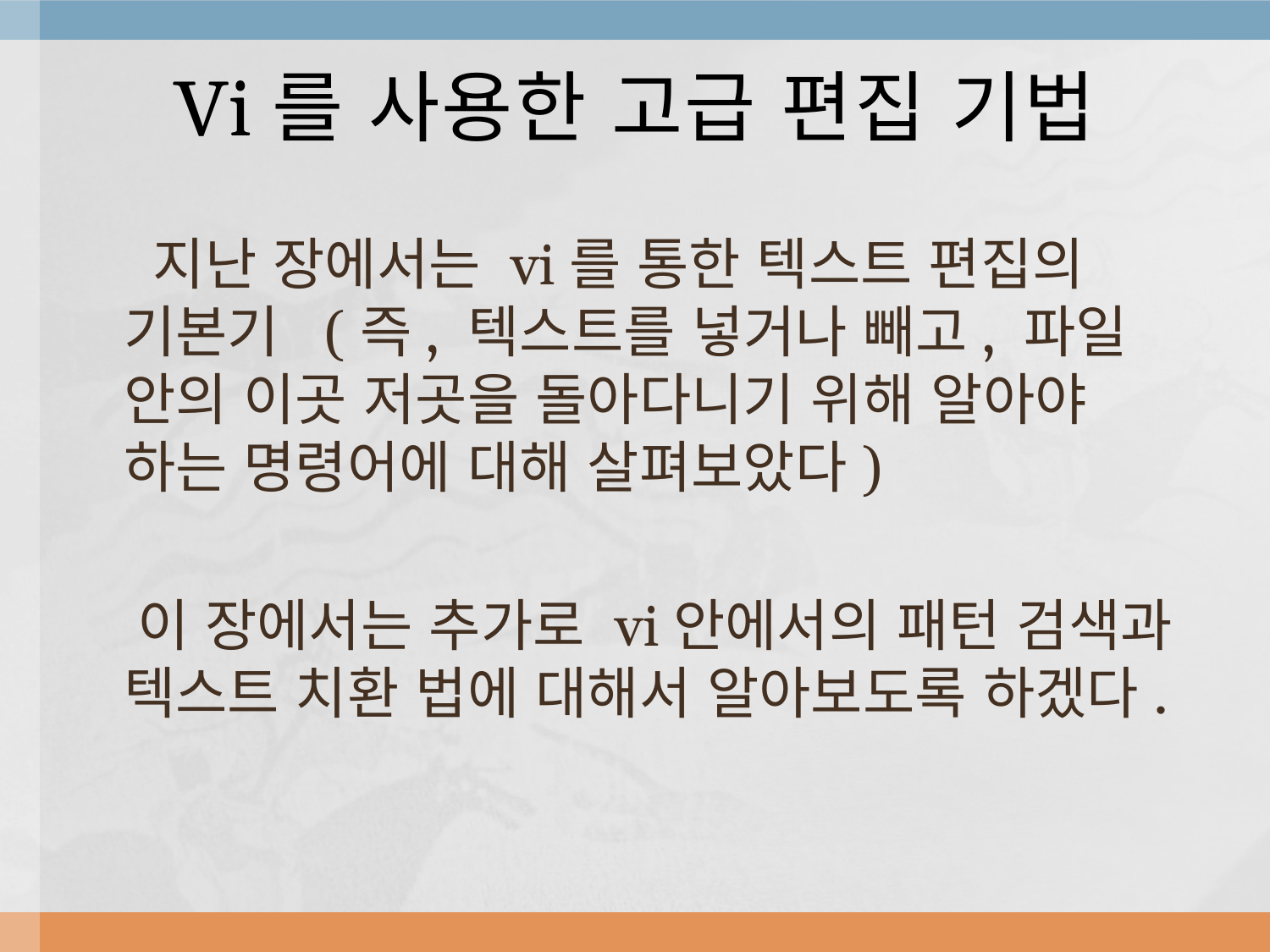

# Vi를 사용한 고급 편집 기법
    지난 장에서는 vi를 통한 텍스트 편집의 기본기  (즉, 텍스트를 넣거나 빼고, 파일 안의 이곳 저곳을 돌아다니기 위해 알아야 하는 명령어에 대해 살펴보았다)

   이 장에서는 추가로 vi안에서의 패턴 검색과 텍스트 치환 법에 대해서 알아보도록 하겠다.